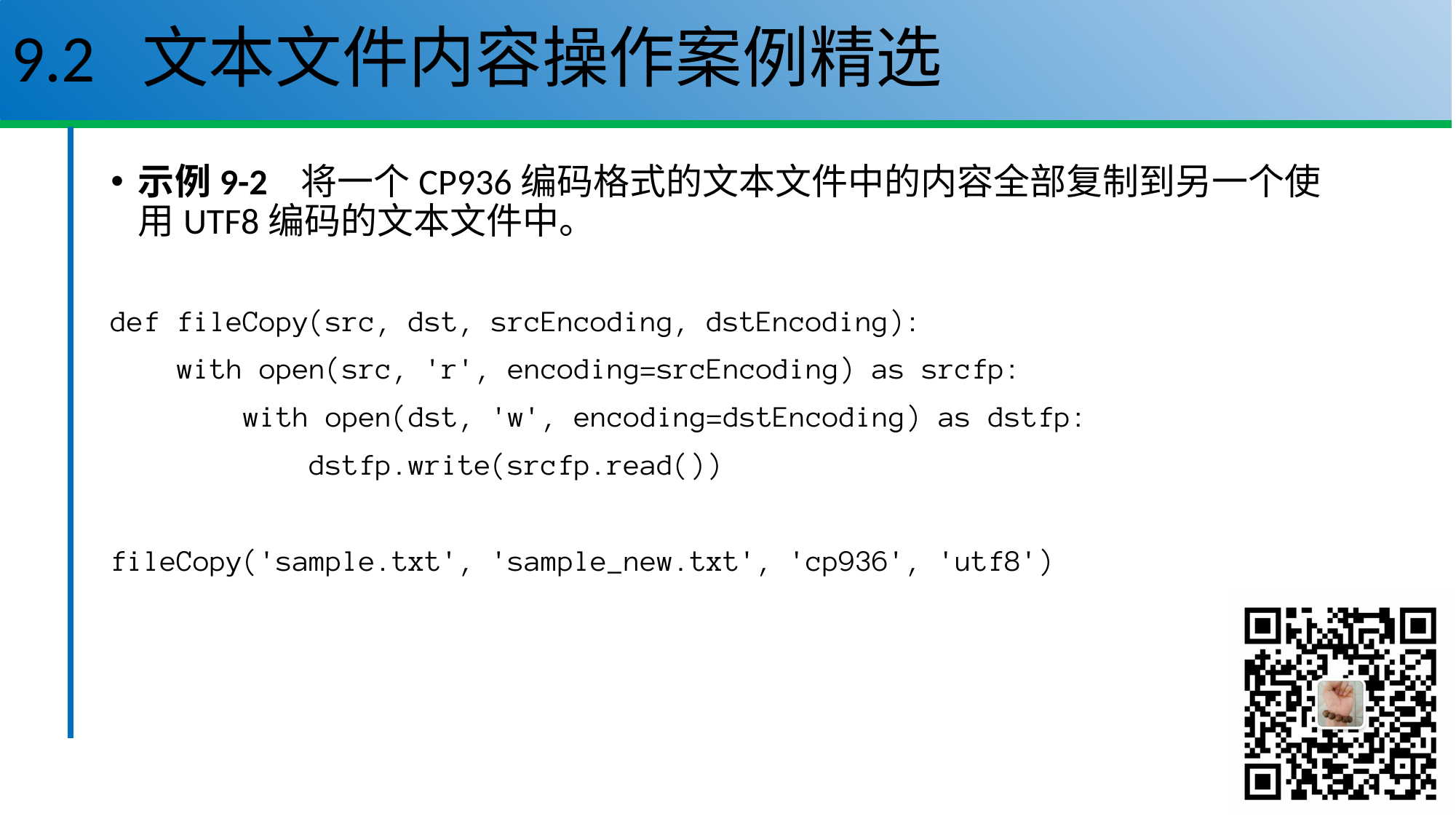

# 9.2  文本文件内容操作案例精选
示例9-2   将一个CP936编码格式的文本文件中的内容全部复制到另一个使用UTF8编码的文本文件中。

def fileCopy(src, dst, srcEncoding, dstEncoding):
    with open(src, 'r', encoding=srcEncoding) as srcfp:
        with open(dst, 'w', encoding=dstEncoding) as dstfp:
            dstfp.write(srcfp.read())

fileCopy('sample.txt', 'sample_new.txt', 'cp936', 'utf8')
11